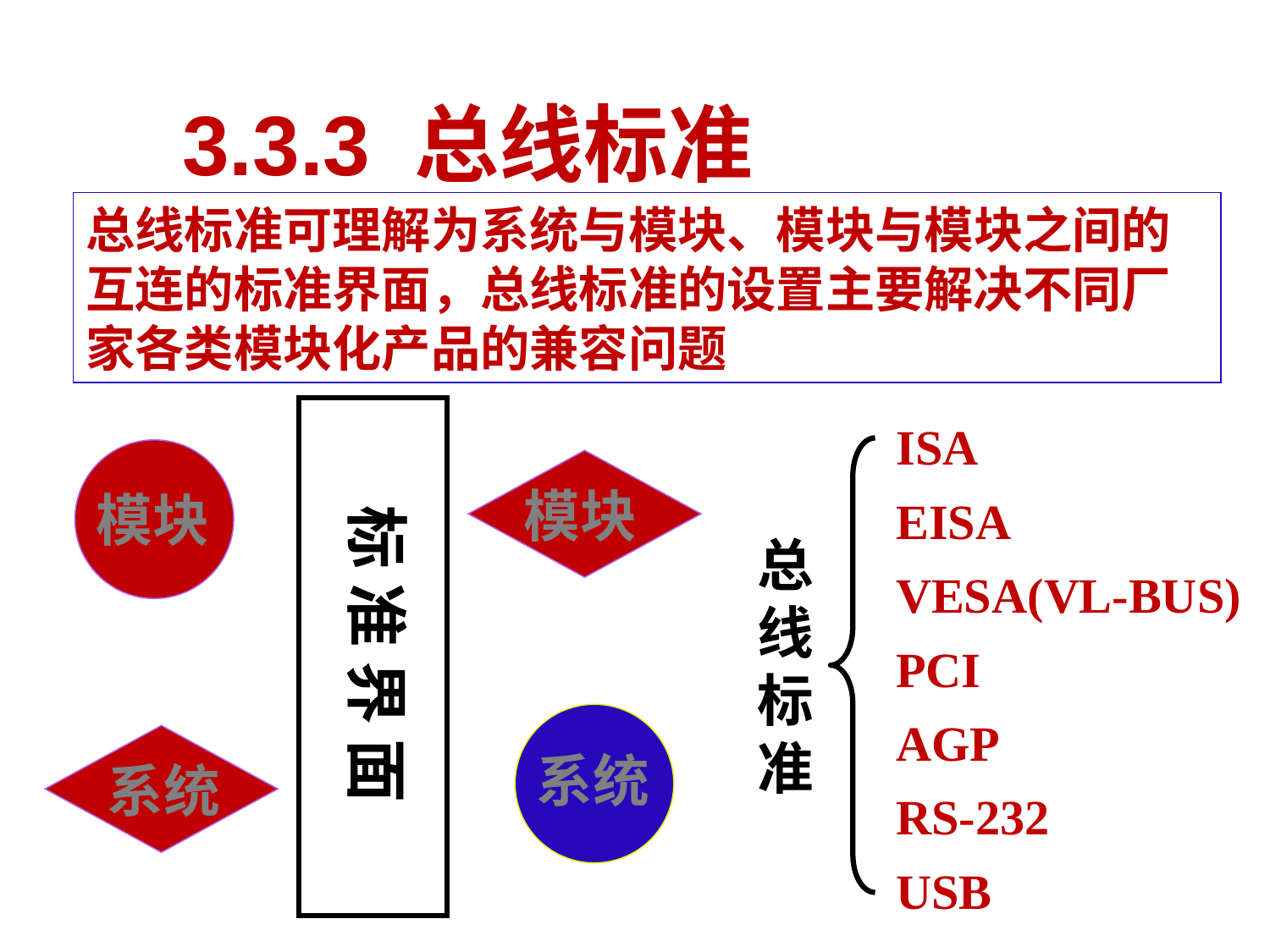

# 3.3.3 总线标准
总线标准可理解为系统与模块、模块与模块之间的互连的标准界面，总线标准的设置主要解决不同厂家各类模块化产品的兼容问题
ISA
EISA
VESA(VL-BUS)
PCI
AGP
RS-232
USB

标 准 界 面

模块

模块
总
线
标
准

系统

系统